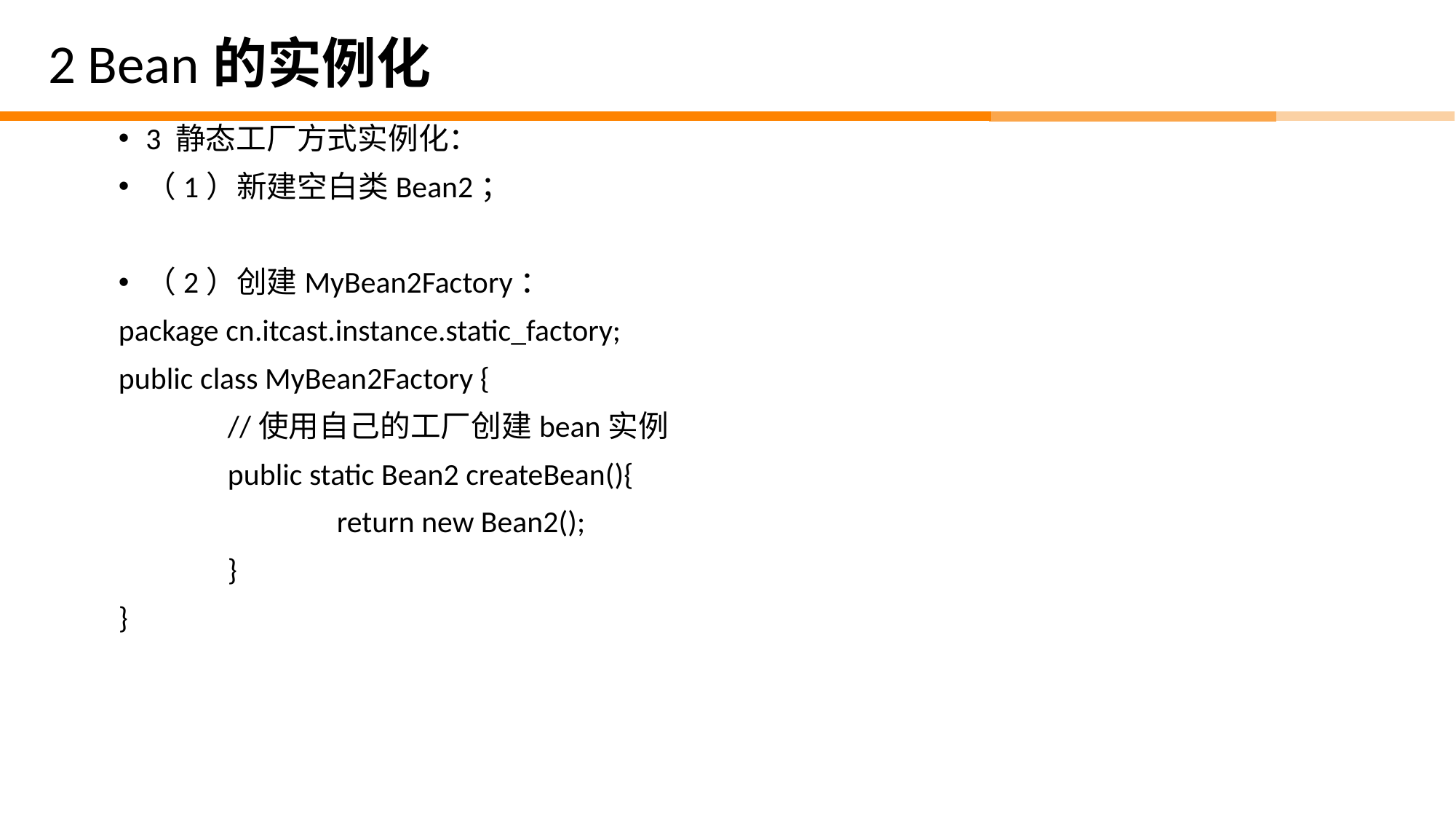

# 2 Bean的实例化
3 静态工厂方式实例化：
（1）新建空白类Bean2；

（2）创建MyBean2Factory：
package cn.itcast.instance.static_factory;
public class MyBean2Factory {
	//使用自己的工厂创建bean实例
	public static Bean2 createBean(){
		return new Bean2();
	}
}